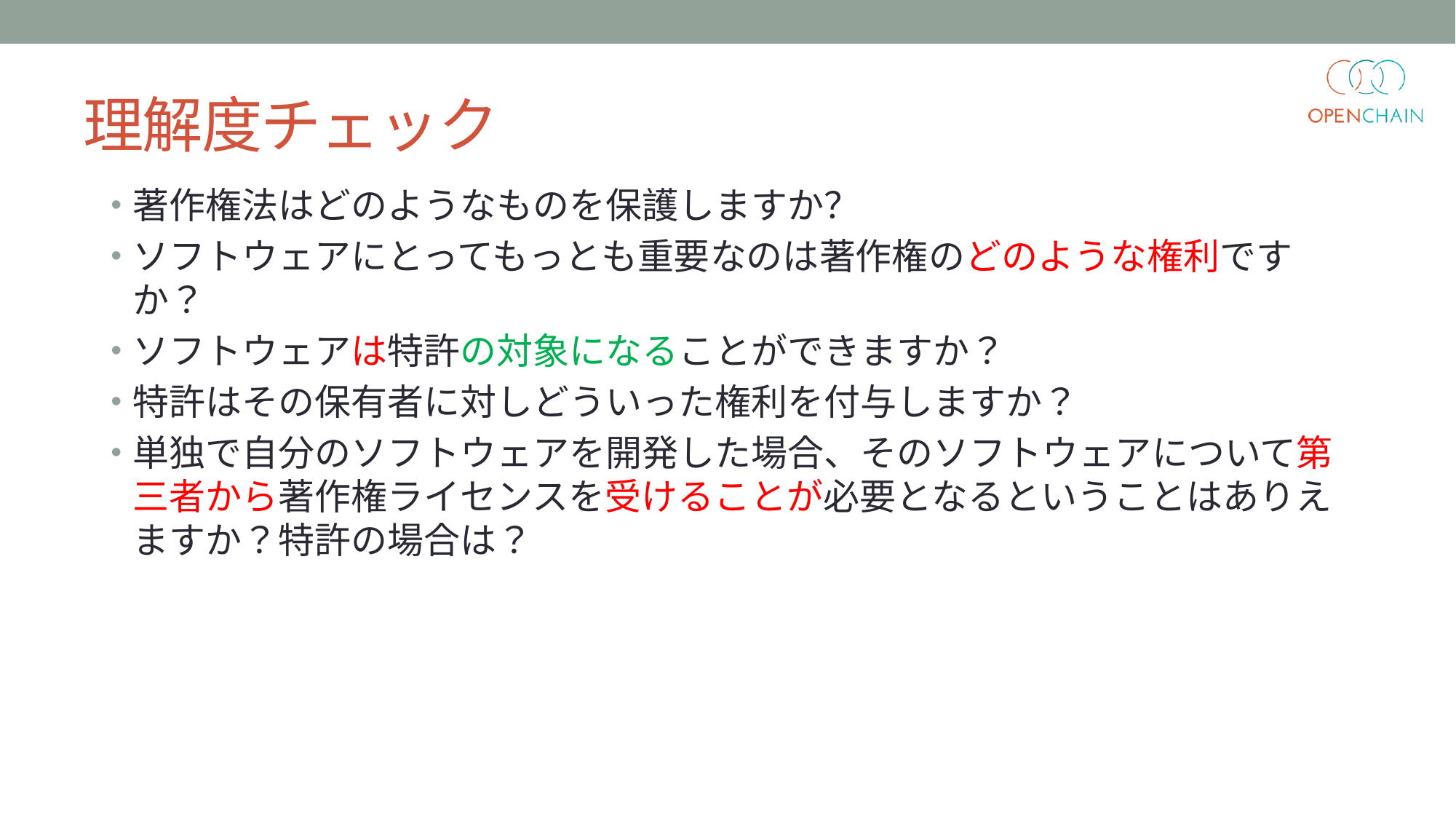

# 理解度チェック
著作権法はどのようなものを保護しますか？
ソフトウェアにとってもっとも重要なのは著作権のどのような権利ですか？
ソフトウェアは特許の対象になることができますか？
特許はその保有者に対しどういった権利を付与しますか？
単独で自分のソフトウェアを開発した場合、そのソフトウェアについて第三者から著作権ライセンスを受けることが必要となるということはありえますか？特許の場合は？